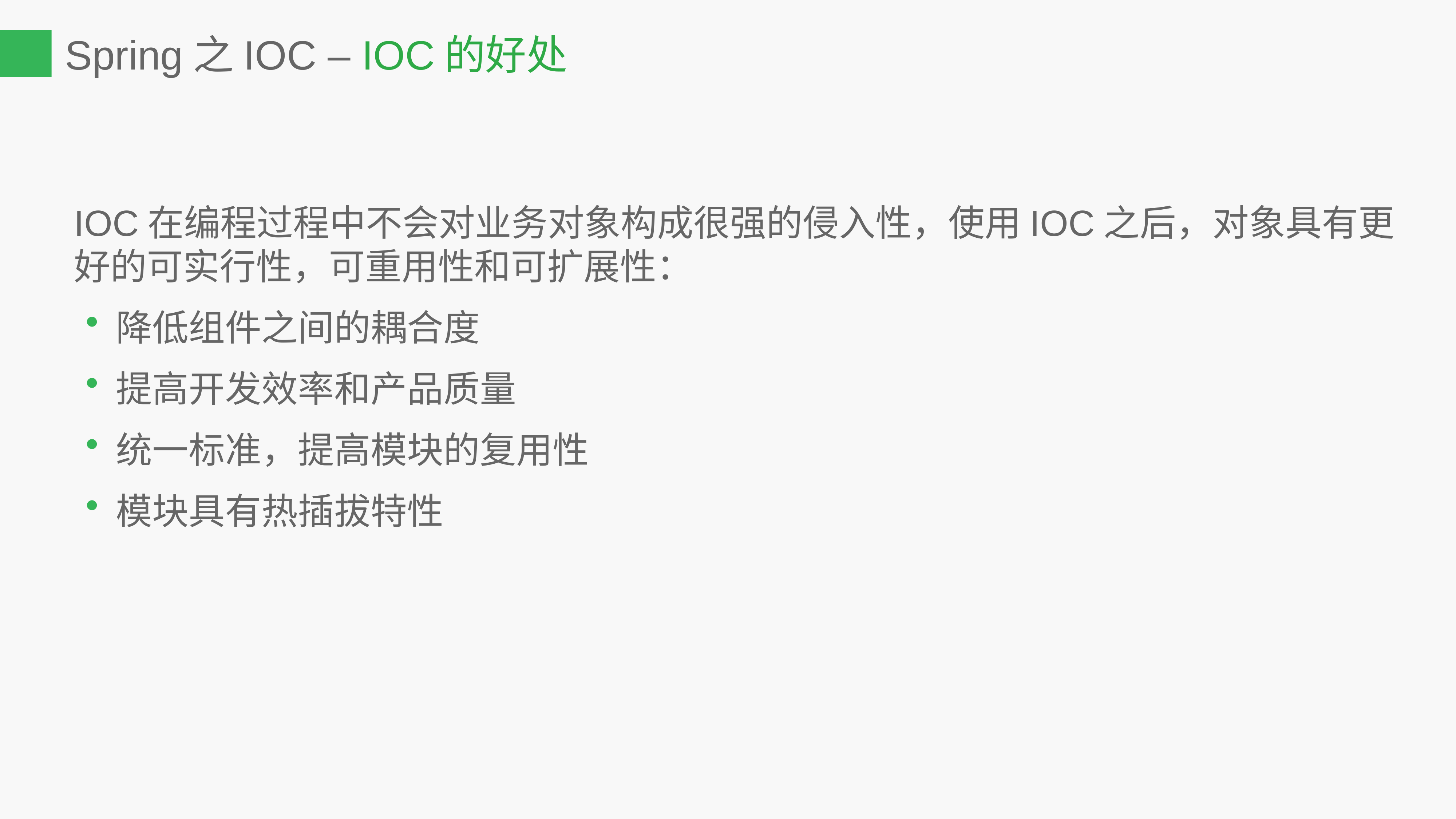

Spring之IOC – IOC的好处

IOC在编程过程中不会对业务对象构成很强的侵入性，使用IOC之后，对象具有更好的可实行性，可重用性和可扩展性：
降低组件之间的耦合度
提高开发效率和产品质量
统一标准，提高模块的复用性
模块具有热插拔特性